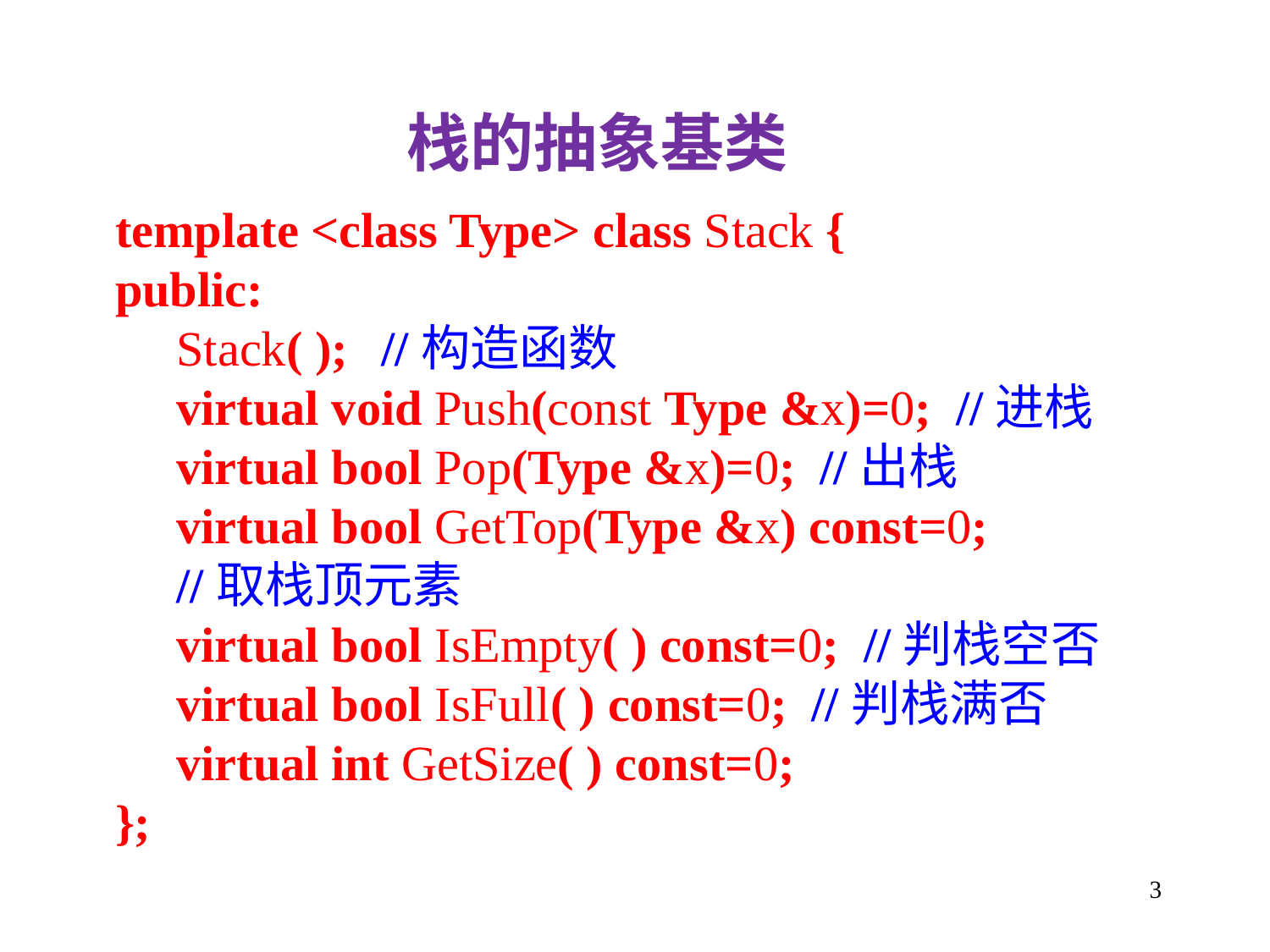

# 栈的抽象基类
template <class Type> class Stack {
public:
     Stack( );	 //构造函数
     virtual void Push(const Type &x)=0;  //进栈
     virtual bool Pop(Type &x)=0;  //出栈
     virtual bool GetTop(Type &x) const=0;
     //取栈顶元素
     virtual bool IsEmpty( ) const=0;  //判栈空否
     virtual bool IsFull( ) const=0;  //判栈满否
     virtual int GetSize( ) const=0;
};
3